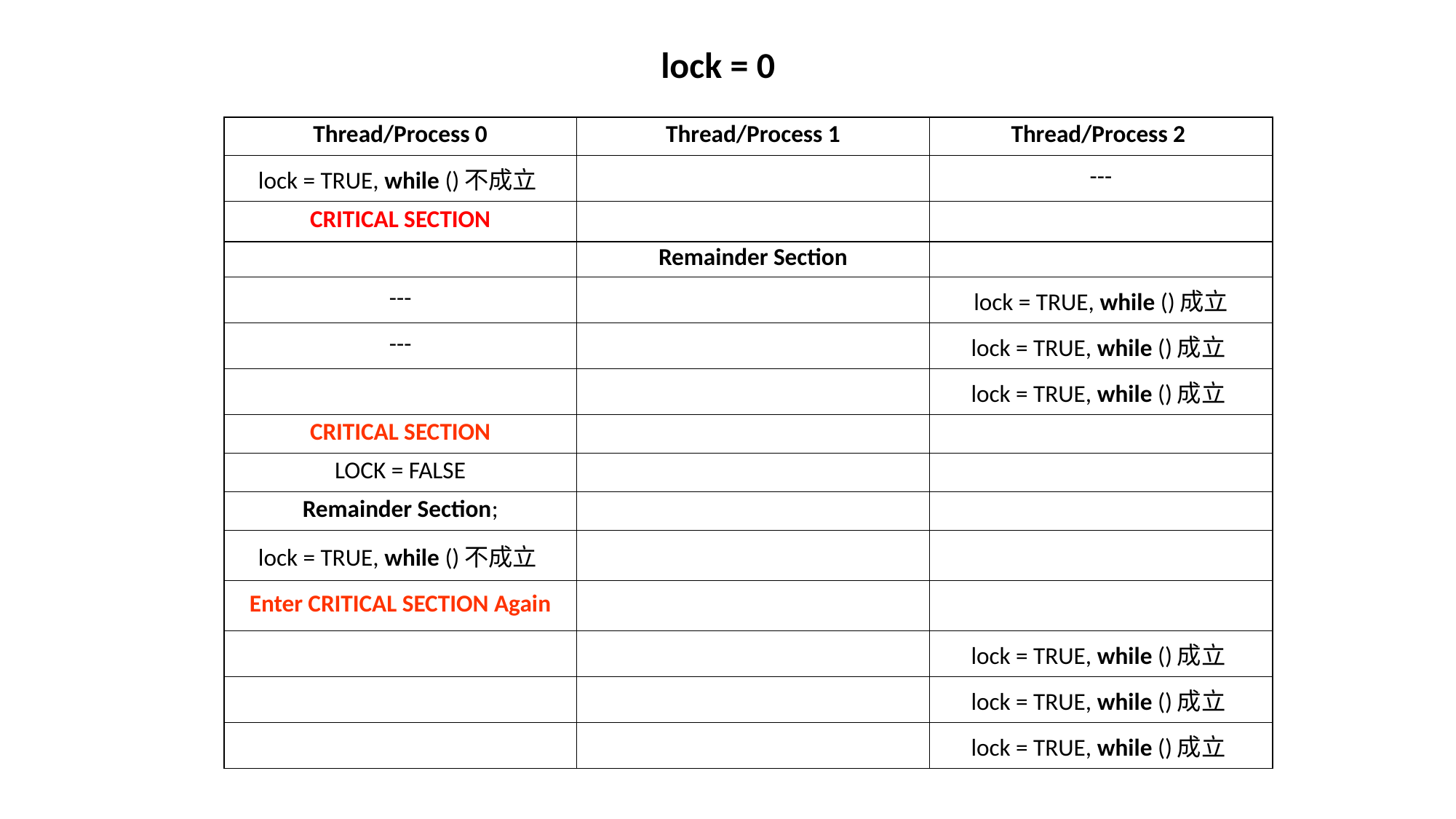

lock = 0
| Thread/Process 0 | Thread/Process 1 | Thread/Process 2 |
| --- | --- | --- |
| lock = TRUE, while ()不成立 |  | --- |
| CRITICAL SECTION |  |  |
|  | Remainder Section |  |
| --- |  | lock = TRUE, while ()成立 |
| --- |  | lock = TRUE, while ()成立 |
|  |  | lock = TRUE, while ()成立 |
| CRITICAL SECTION |  |  |
| LOCK = FALSE |  |  |
| Remainder Section; |  |  |
| lock = TRUE, while ()不成立 |  |  |
| Enter CRITICAL SECTION Again |  |  |
|  |  | lock = TRUE, while ()成立 |
|  |  | lock = TRUE, while ()成立 |
|  |  | lock = TRUE, while ()成立 |